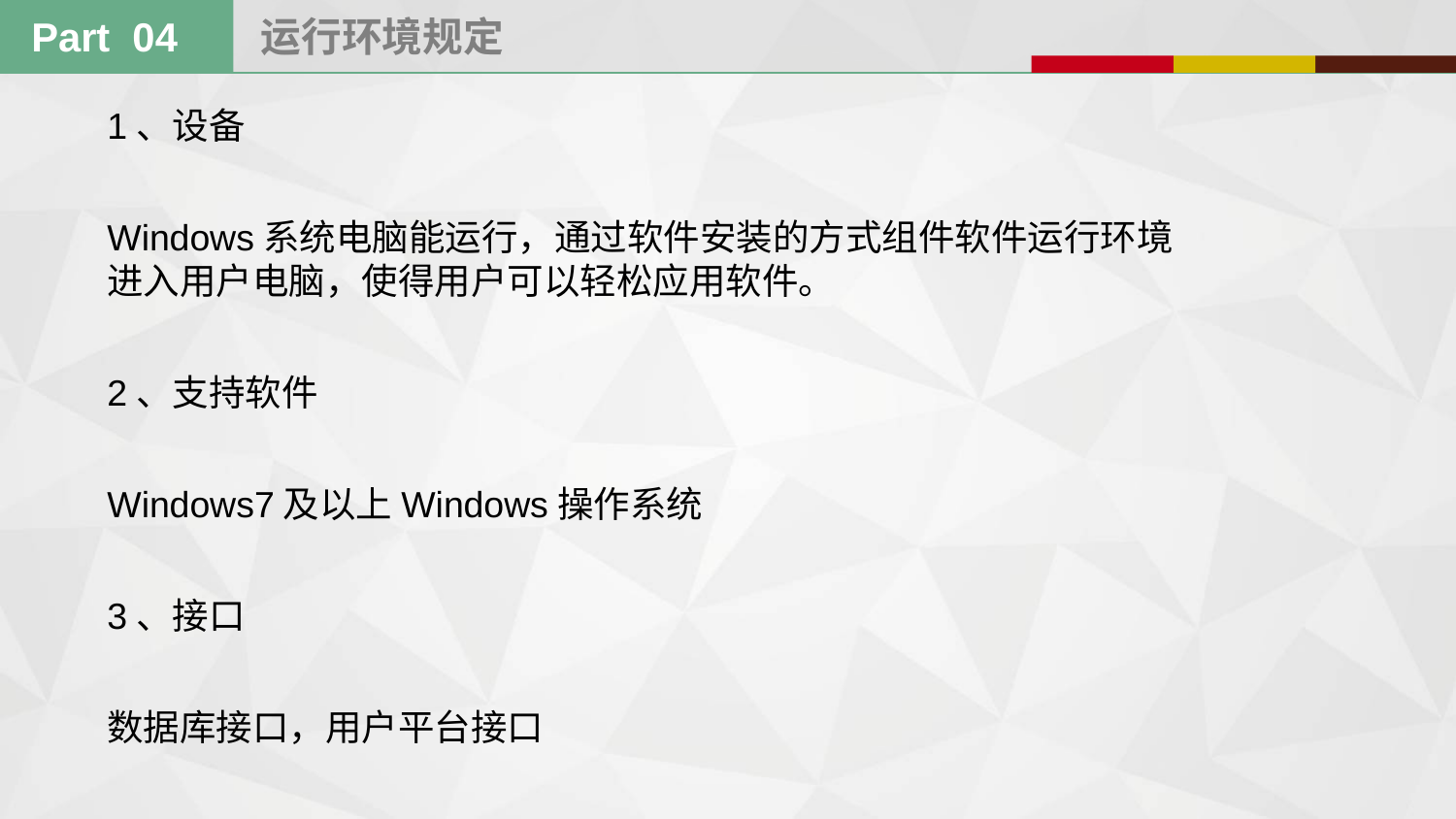

Part  04
运行环境规定

1、设备

Windows系统电脑能运行，通过软件安装的方式组件软件运行环境进入用户电脑，使得用户可以轻松应用软件。

2、支持软件

Windows7及以上Windows操作系统

3、接口

数据库接口，用户平台接口